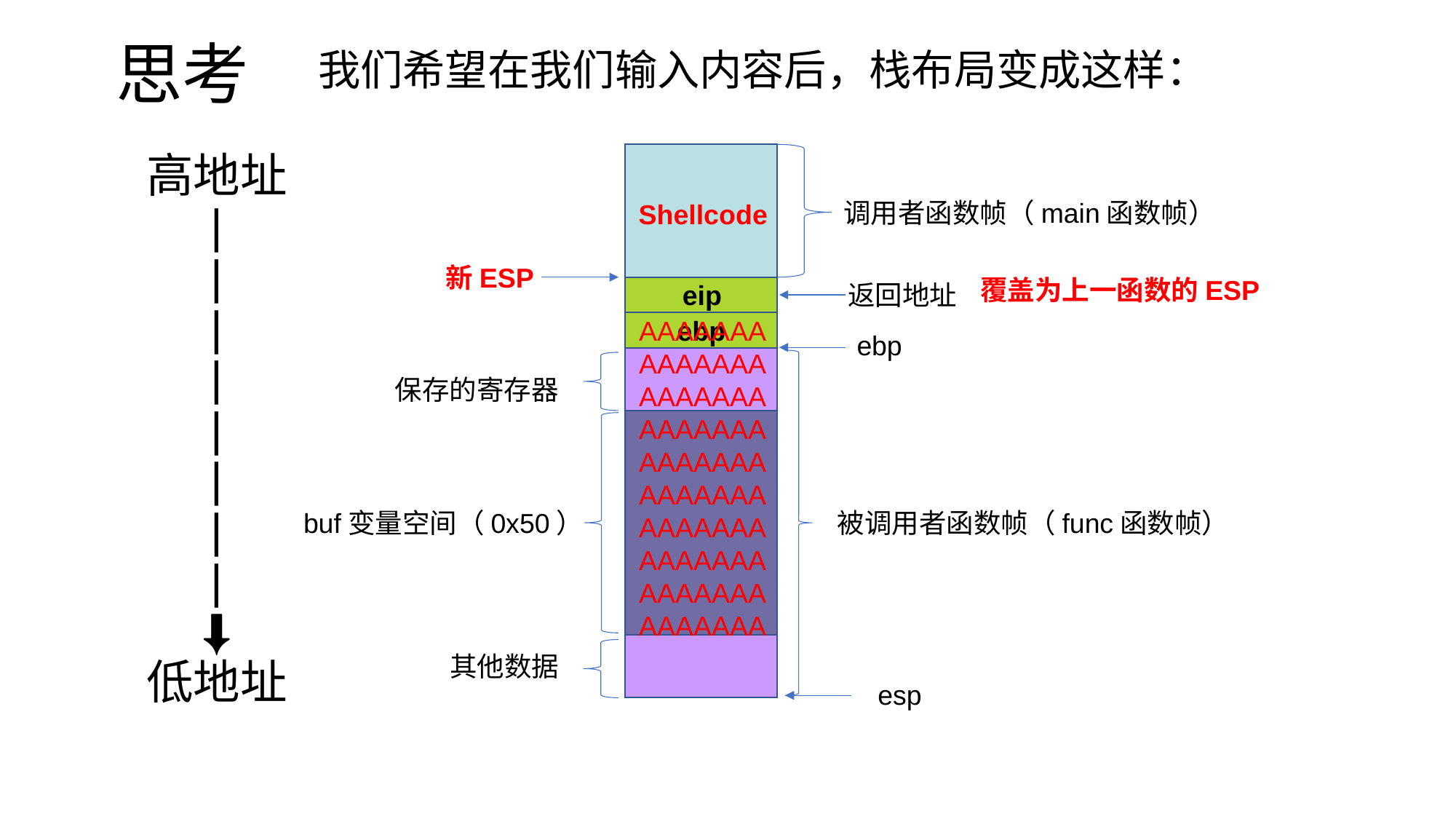

# 思考
我们希望在我们输入内容后，栈布局变成这样：

高地址
|
|
|
|
|
|
|
|
⬇️
低地址
调用者函数帧（main函数帧）
Shellcode
新ESP
覆盖为上一函数的ESP
eip
返回地址

ebp
AAAAAAA
AAAAAAAAAAAAAAAAAAAAAAAAAAAAAAAAAAAAAAAAAAAAAAAAA
AAAAAAA
AAAAAAA

ebp

保存的寄存器

buf变量空间（0x50）
被调用者函数帧（func函数帧）

其他数据
esp